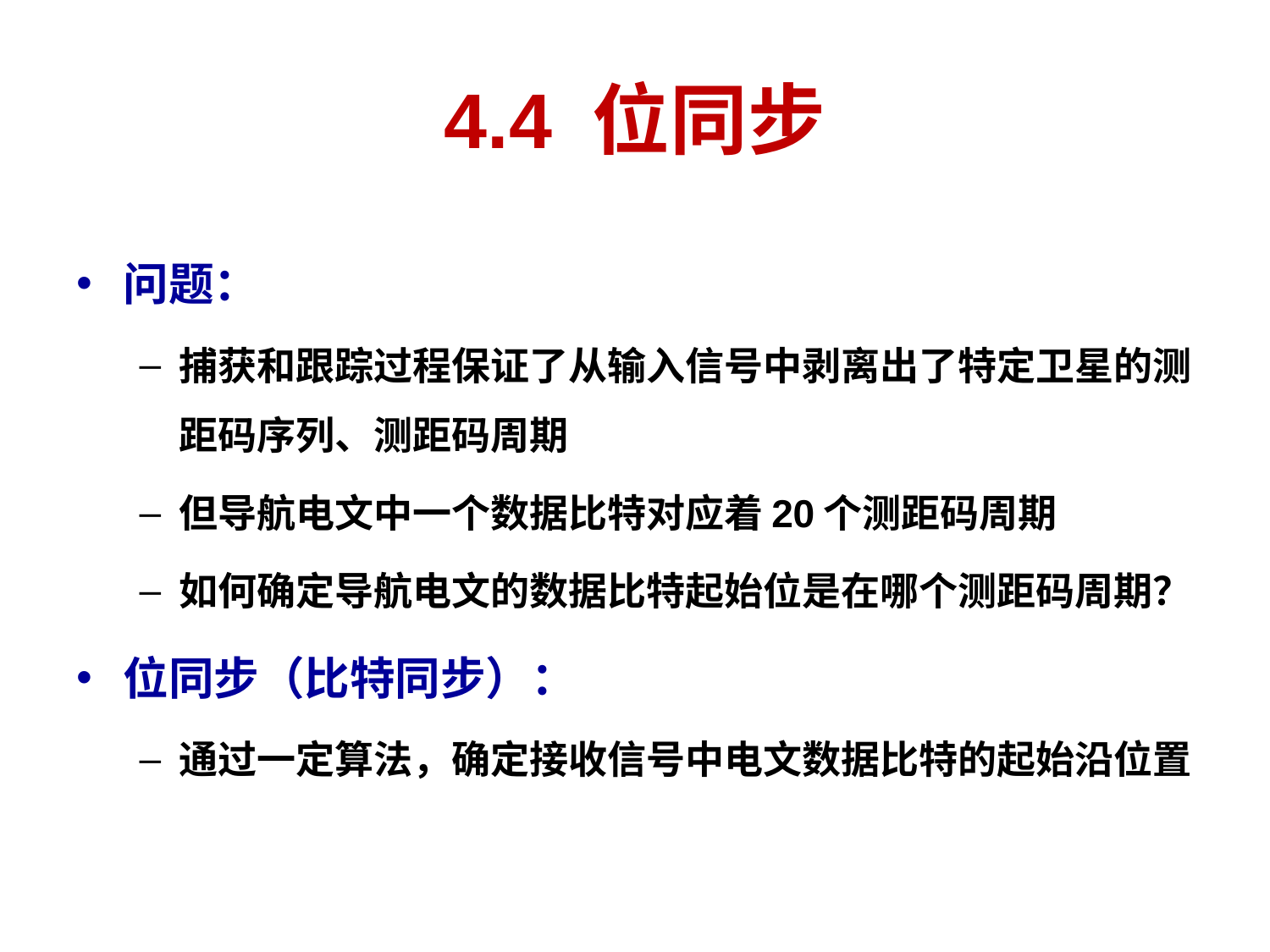

# 4.4 位同步
问题：
捕获和跟踪过程保证了从输入信号中剥离出了特定卫星的测距码序列、测距码周期
但导航电文中一个数据比特对应着20个测距码周期
如何确定导航电文的数据比特起始位是在哪个测距码周期？
位同步（比特同步）：
通过一定算法，确定接收信号中电文数据比特的起始沿位置